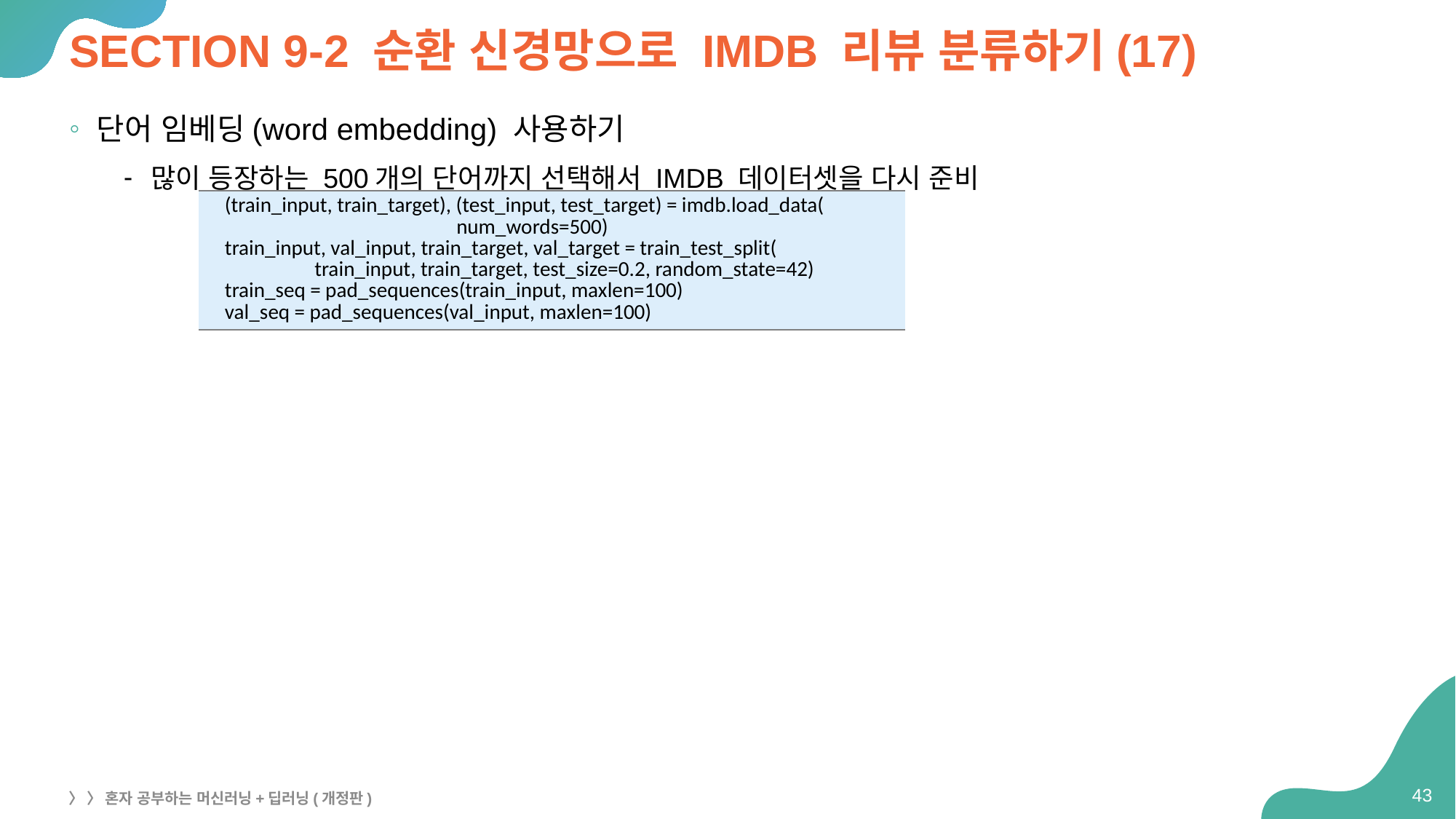

# SECTION 9-2 순환 신경망으로 IMDB 리뷰 분류하기(17)
단어 임베딩(word embedding) 사용하기
많이 등장하는 500개의 단어까지 선택해서 IMDB 데이터셋을 다시 준비
| (train\_input, train\_target), (test\_input, test\_target) = imdb.load\_data( num\_words=500) train\_input, val\_input, train\_target, val\_target = train\_test\_split( train\_input, train\_target, test\_size=0.2, random\_state=42) train\_seq = pad\_sequences(train\_input, maxlen=100) val\_seq = pad\_sequences(val\_input, maxlen=100) |
| --- |
43
〉 〉 혼자 공부하는 머신러닝+딥러닝(개정판)